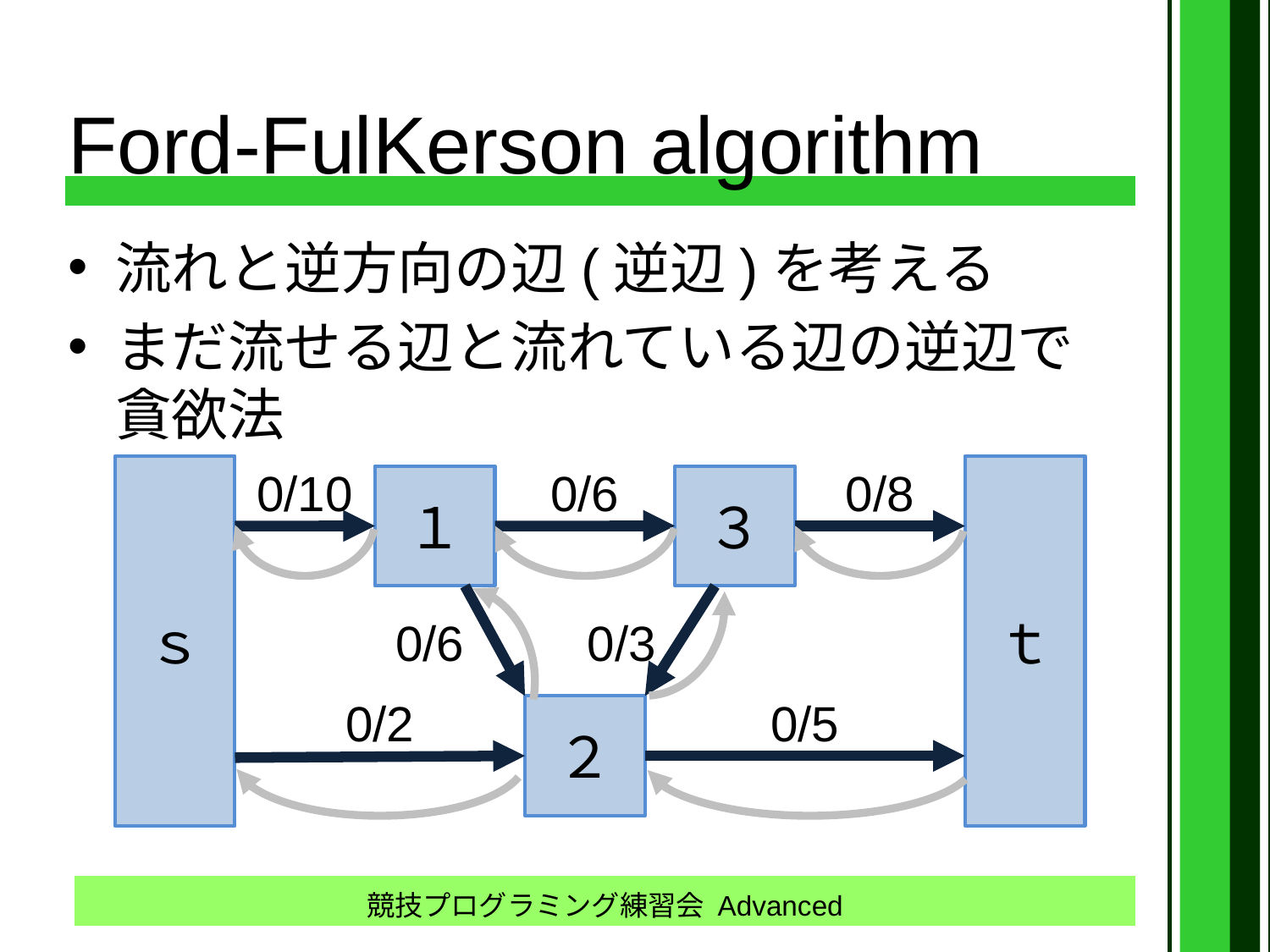

# Ford-FulKerson algorithm
流れと逆方向の辺(逆辺)を考える
まだ流せる辺と流れている辺の逆辺で貪欲法
ｓ
0/10
0/6
0/8
ｔ

１

３

0/6
0/3
0/2
0/5
２

競技プログラミング練習会 Advanced